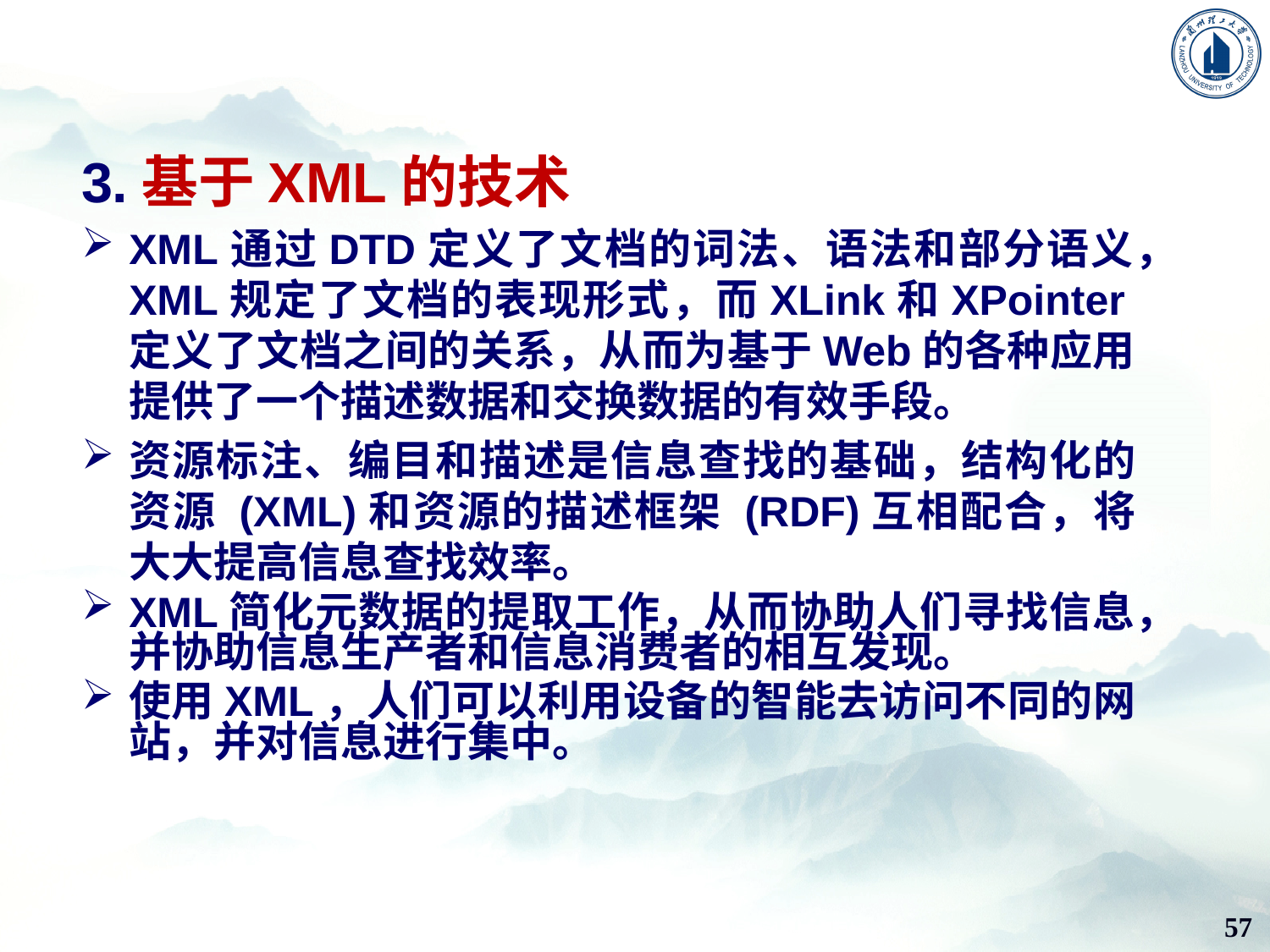

3.基于XML的技术
XML通过DTD定义了文档的词法、语法和部分语义，XML规定了文档的表现形式，而XLink和XPointer定义了文档之间的关系，从而为基于Web的各种应用提供了一个描述数据和交换数据的有效手段。
资源标注、编目和描述是信息查找的基础，结构化的资源 (XML)和资源的描述框架 (RDF)互相配合，将大大提高信息查找效率。
XML简化元数据的提取工作，从而协助人们寻找信息，并协助信息生产者和信息消费者的相互发现。
使用XML，人们可以利用设备的智能去访问不同的网站，并对信息进行集中。

57